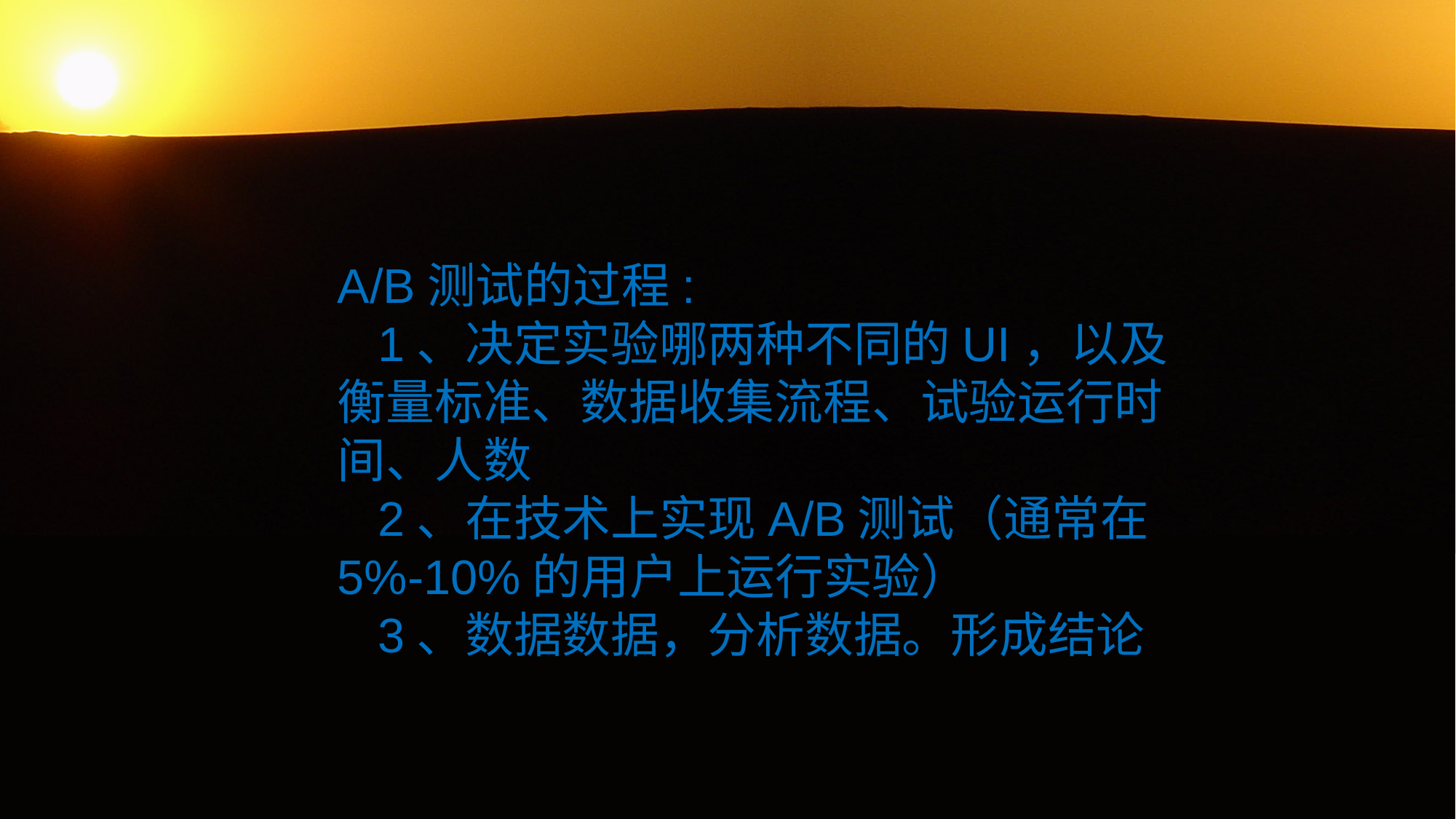

A/B测试的过程:
   1、决定实验哪两种不同的UI，以及衡量标准、数据收集流程、试验运行时间、人数
   2、在技术上实现A/B测试（通常在5%-10%的用户上运行实验）
   3、数据数据，分析数据。形成结论